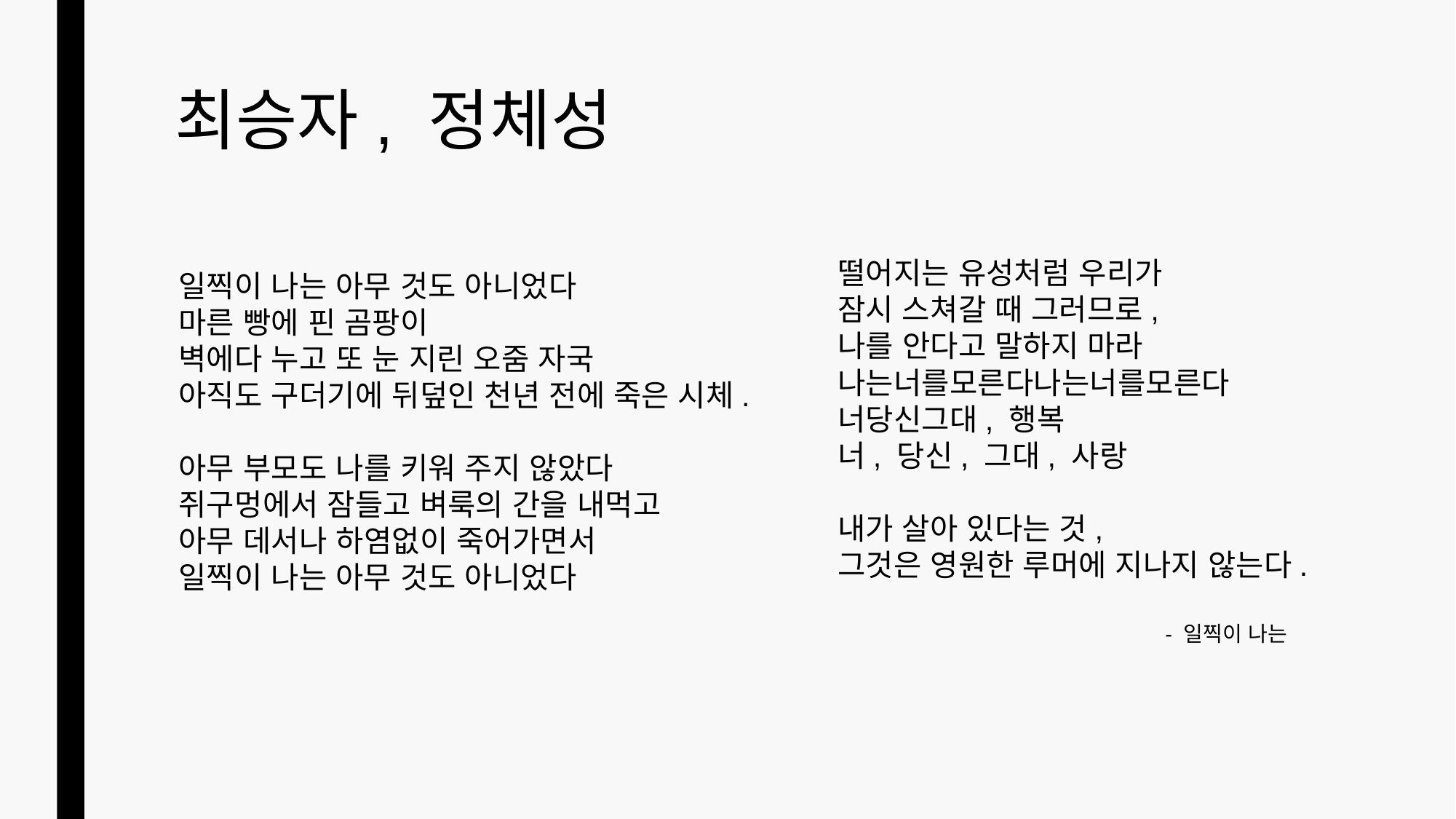

# 최승자, 정체성
떨어지는 유성처럼 우리가
잠시 스쳐갈 때 그러므로,
나를 안다고 말하지 마라
나는너를모른다나는너를모른다
너당신그대, 행복
너, 당신, 그대, 사랑

내가 살아 있다는 것,
그것은 영원한 루머에 지나지 않는다.

			- 일찍이 나는
일찍이 나는 아무 것도 아니었다
마른 빵에 핀 곰팡이
벽에다 누고 또 눈 지린 오줌 자국
아직도 구더기에 뒤덮인 천년 전에 죽은 시체.

아무 부모도 나를 키워 주지 않았다
쥐구멍에서 잠들고 벼룩의 간을 내먹고
아무 데서나 하염없이 죽어가면서
일찍이 나는 아무 것도 아니었다